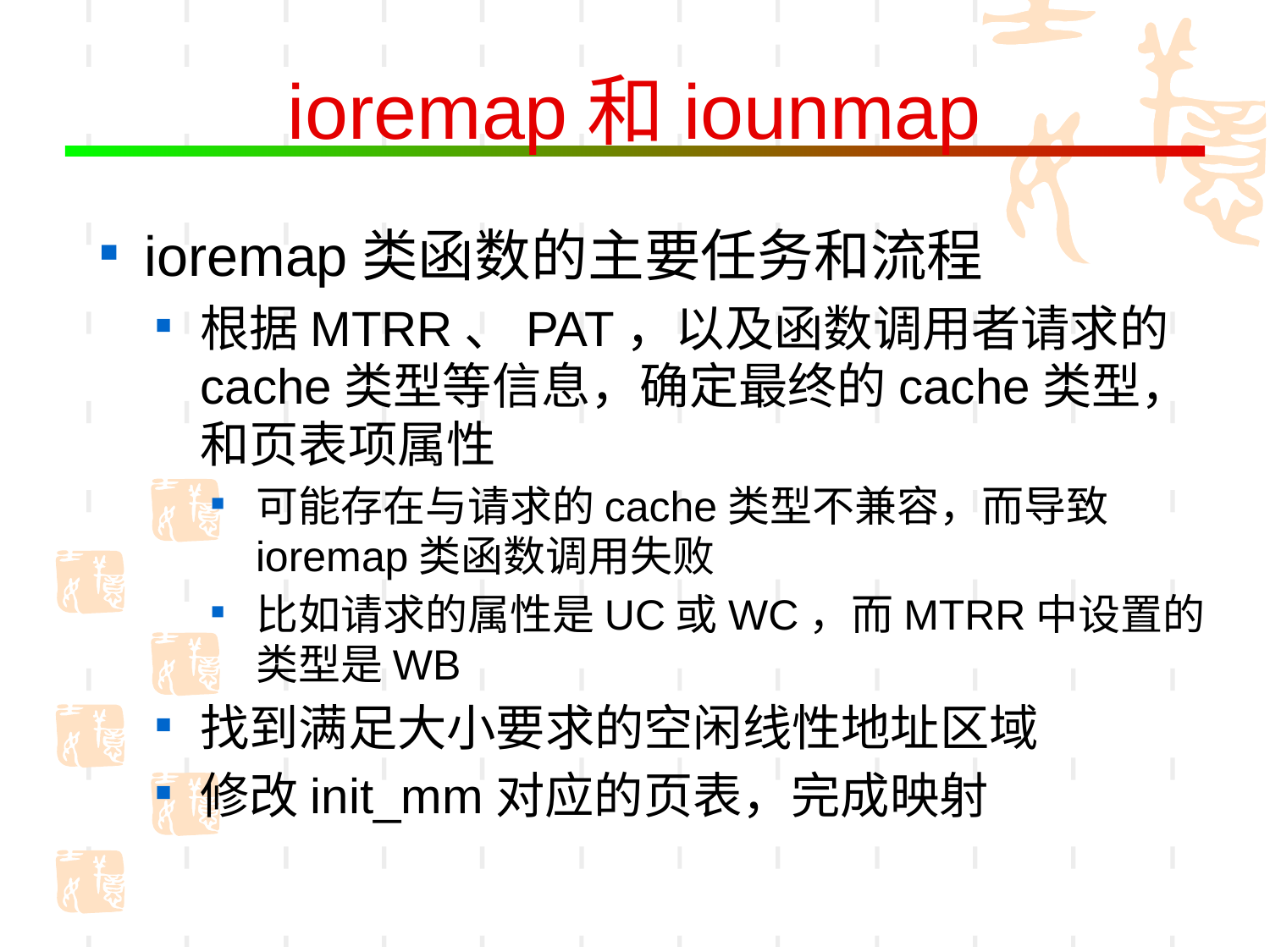

# ioremap和iounmap
ioremap类函数的主要任务和流程
根据MTRR、PAT，以及函数调用者请求的cache类型等信息，确定最终的cache类型，和页表项属性
可能存在与请求的cache类型不兼容，而导致ioremap类函数调用失败
比如请求的属性是UC或WC，而MTRR中设置的类型是WB
找到满足大小要求的空闲线性地址区域
修改init_mm对应的页表，完成映射